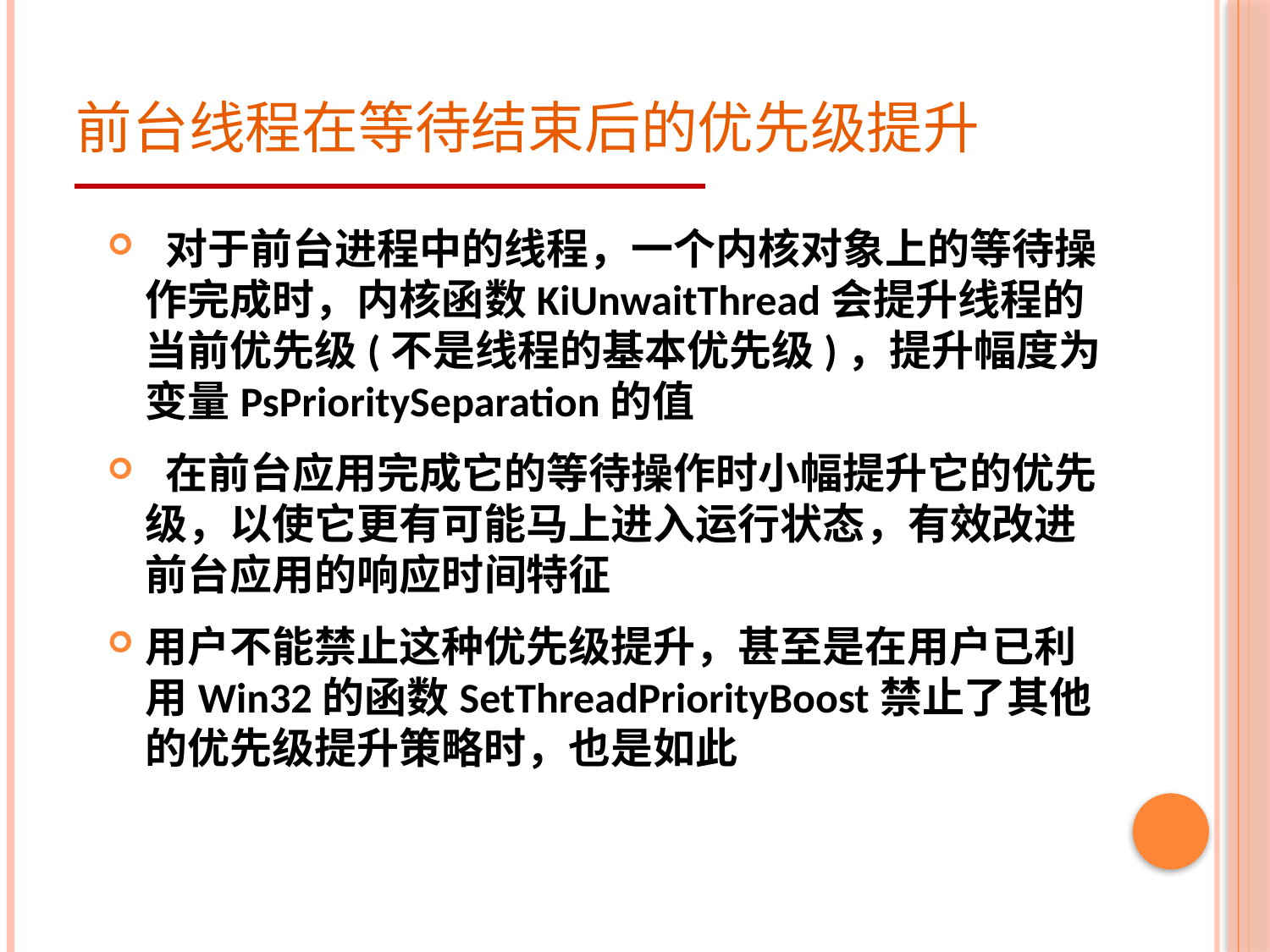

# 前台线程在等待结束后的优先级提升
 对于前台进程中的线程，一个内核对象上的等待操作完成时，内核函数KiUnwaitThread会提升线程的当前优先级(不是线程的基本优先级)，提升幅度为变量PsPrioritySeparation的值
 在前台应用完成它的等待操作时小幅提升它的优先级，以使它更有可能马上进入运行状态，有效改进前台应用的响应时间特征
用户不能禁止这种优先级提升，甚至是在用户已利用Win32的函数SetThreadPriorityBoost禁止了其他的优先级提升策略时，也是如此